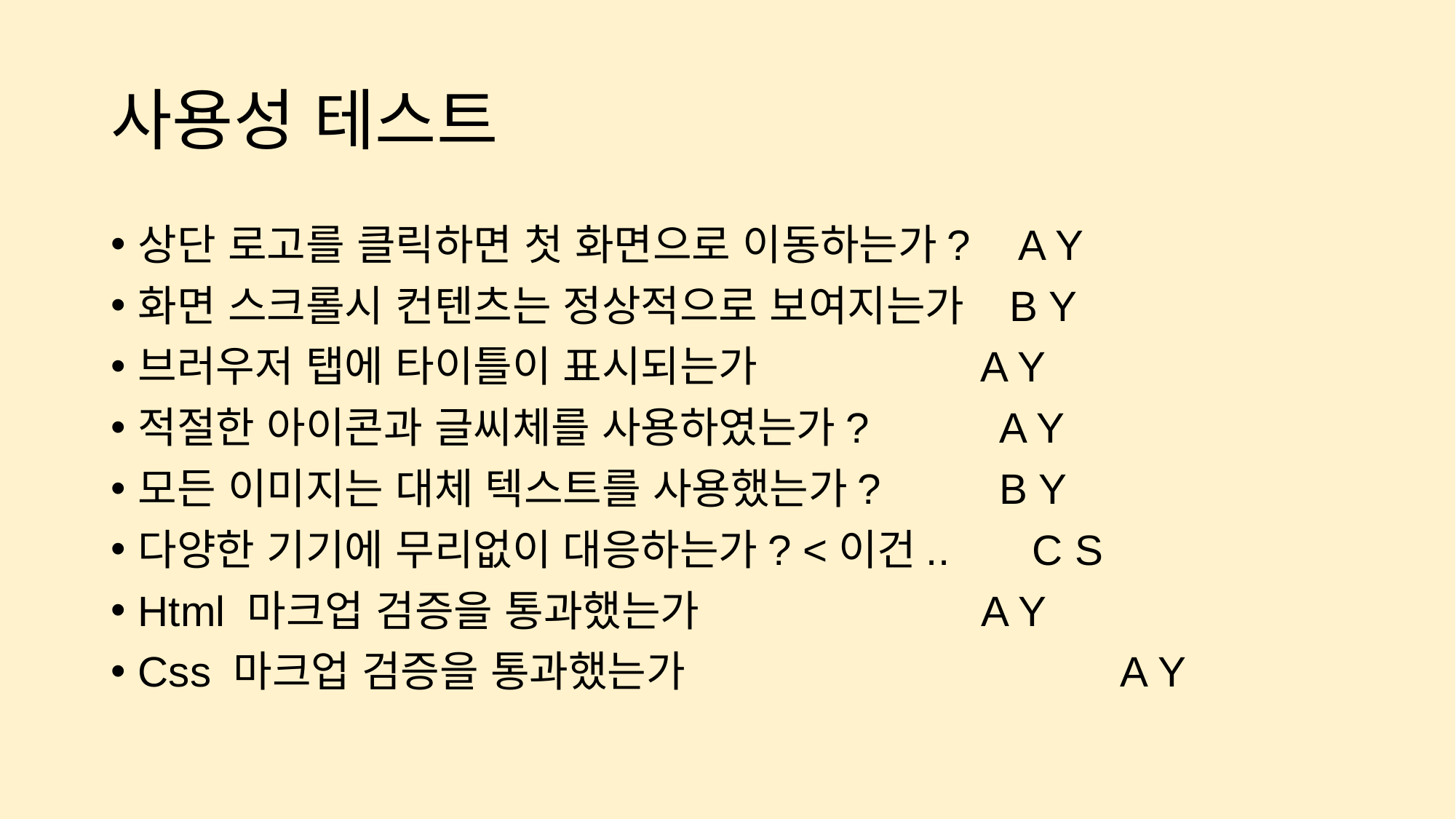

# 사용성 테스트
상단 로고를 클릭하면 첫 화면으로 이동하는가?    A Y
화면 스크롤시 컨텐츠는 정상적으로 보여지는가   B Y
브러우저 탭에 타이틀이 표시되는가                  A Y
적절한 아이콘과 글씨체를 사용하였는가?           A Y
모든 이미지는 대체 텍스트를 사용했는가?          B Y
다양한 기기에 무리없이 대응하는가? <이건..       C S
Html 마크업 검증을 통과했는가                       A Y
Css 마크업 검증을 통과했는가				A Y